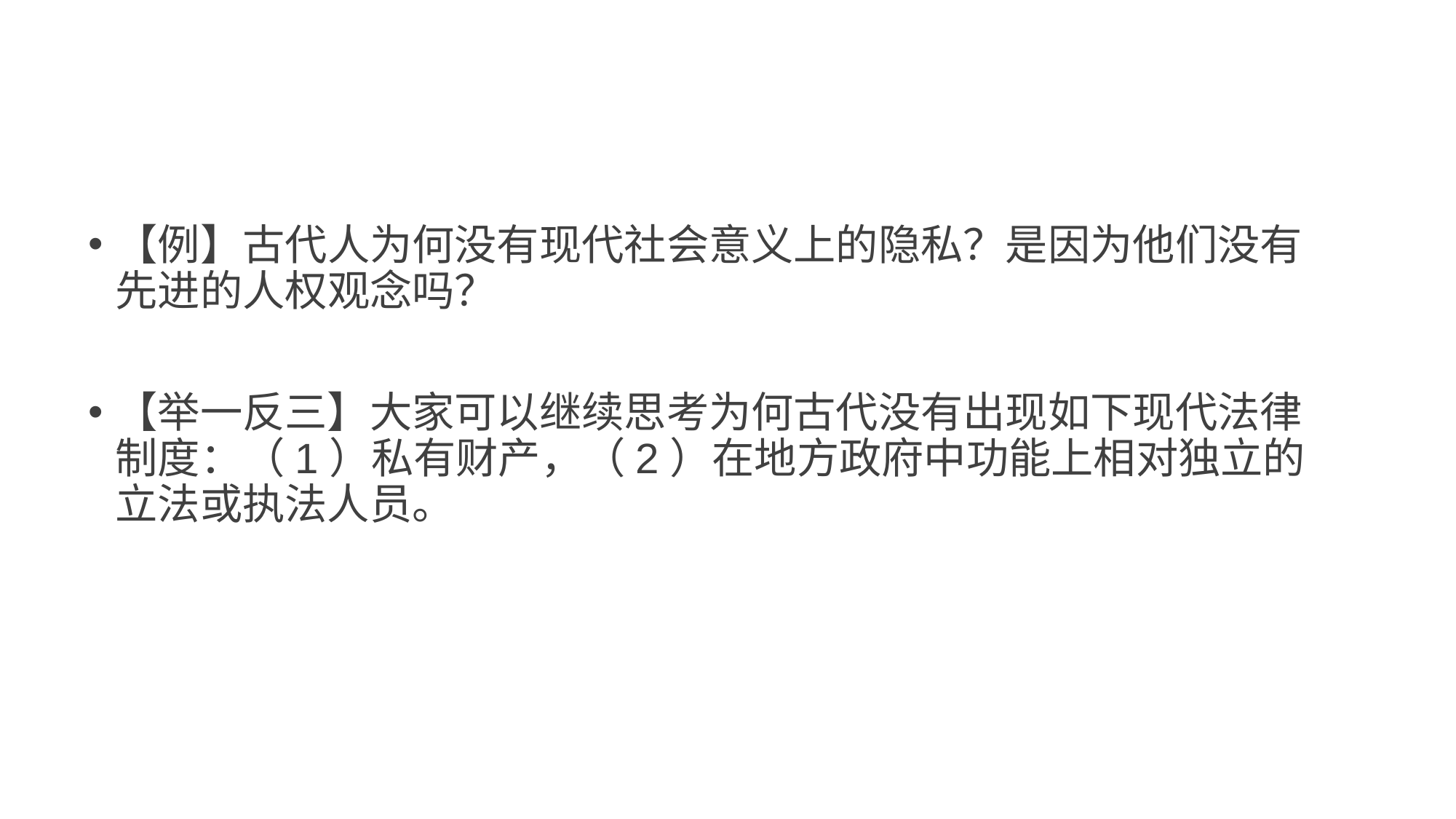

#
【例】古代人为何没有现代社会意义上的隐私？是因为他们没有先进的人权观念吗？

【举一反三】大家可以继续思考为何古代没有出现如下现代法律制度：（1）私有财产，（2）在地方政府中功能上相对独立的立法或执法人员。